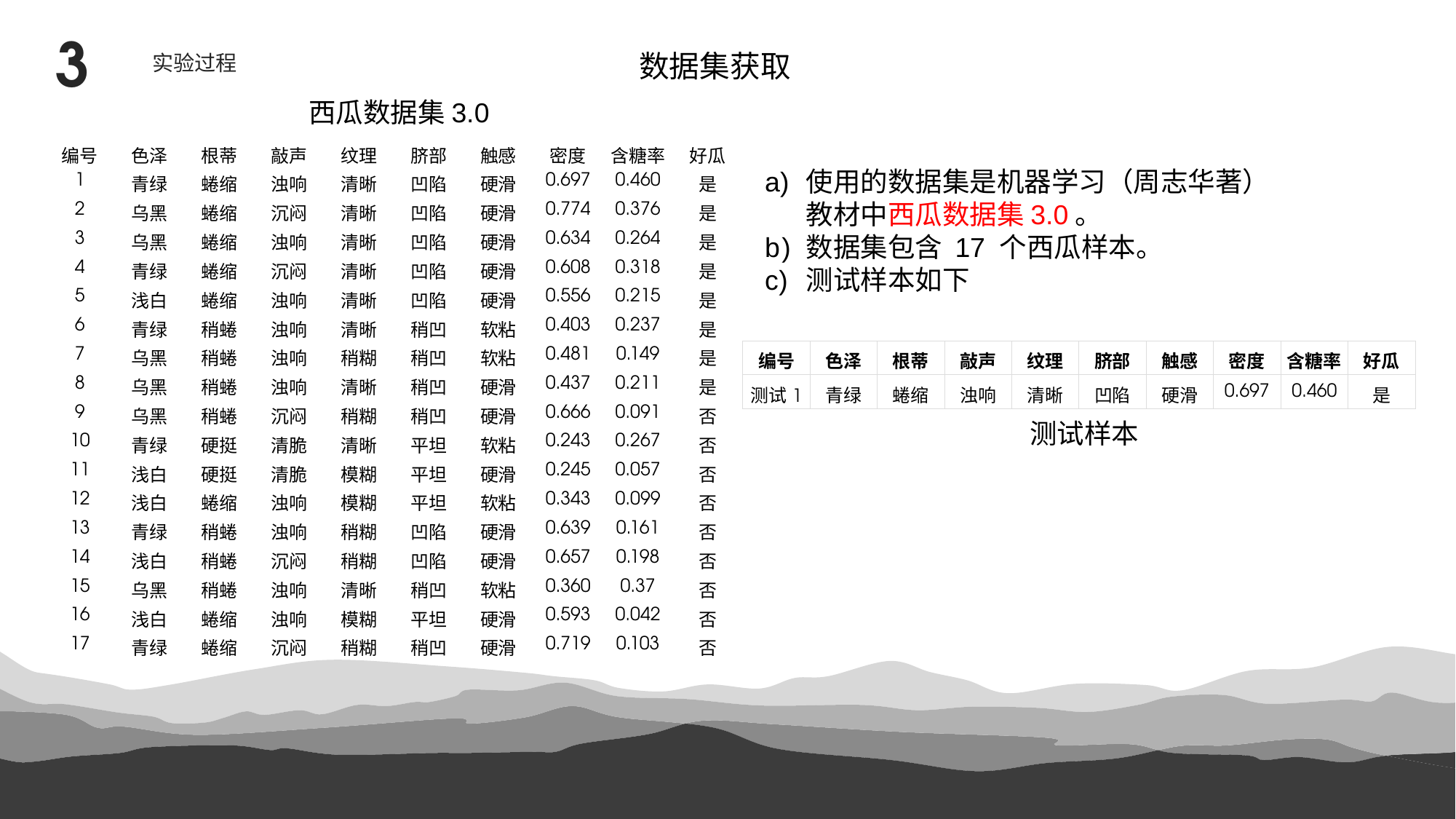

3
数据集获取
实验过程
西瓜数据集3.0
| 编号 | 色泽 | 根蒂 | 敲声 | 纹理 | 脐部 | 触感 | 密度 | 含糖率 | 好瓜 |
| --- | --- | --- | --- | --- | --- | --- | --- | --- | --- |
| 1 | 青绿 | 蜷缩 | 浊响 | 清晰 | 凹陷 | 硬滑 | 0.697 | 0.460 | 是 |
| 2 | 乌黑 | 蜷缩 | 沉闷 | 清晰 | 凹陷 | 硬滑 | 0.774 | 0.376 | 是 |
| 3 | 乌黑 | 蜷缩 | 浊响 | 清晰 | 凹陷 | 硬滑 | 0.634 | 0.264 | 是 |
| 4 | 青绿 | 蜷缩 | 沉闷 | 清晰 | 凹陷 | 硬滑 | 0.608 | 0.318 | 是 |
| 5 | 浅白 | 蜷缩 | 浊响 | 清晰 | 凹陷 | 硬滑 | 0.556 | 0.215 | 是 |
| 6 | 青绿 | 稍蜷 | 浊响 | 清晰 | 稍凹 | 软粘 | 0.403 | 0.237 | 是 |
| 7 | 乌黑 | 稍蜷 | 浊响 | 稍糊 | 稍凹 | 软粘 | 0.481 | 0.149 | 是 |
| 8 | 乌黑 | 稍蜷 | 浊响 | 清晰 | 稍凹 | 硬滑 | 0.437 | 0.211 | 是 |
| 9 | 乌黑 | 稍蜷 | 沉闷 | 稍糊 | 稍凹 | 硬滑 | 0.666 | 0.091 | 否 |
| 10 | 青绿 | 硬挺 | 清脆 | 清晰 | 平坦 | 软粘 | 0.243 | 0.267 | 否 |
| 11 | 浅白 | 硬挺 | 清脆 | 模糊 | 平坦 | 硬滑 | 0.245 | 0.057 | 否 |
| 12 | 浅白 | 蜷缩 | 浊响 | 模糊 | 平坦 | 软粘 | 0.343 | 0.099 | 否 |
| 13 | 青绿 | 稍蜷 | 浊响 | 稍糊 | 凹陷 | 硬滑 | 0.639 | 0.161 | 否 |
| 14 | 浅白 | 稍蜷 | 沉闷 | 稍糊 | 凹陷 | 硬滑 | 0.657 | 0.198 | 否 |
| 15 | 乌黑 | 稍蜷 | 浊响 | 清晰 | 稍凹 | 软粘 | 0.360 | 0.37 | 否 |
| 16 | 浅白 | 蜷缩 | 浊响 | 模糊 | 平坦 | 硬滑 | 0.593 | 0.042 | 否 |
| 17 | 青绿 | 蜷缩 | 沉闷 | 稍糊 | 稍凹 | 硬滑 | 0.719 | 0.103 | 否 |
使用的数据集是机器学习（周志华著）教材中西瓜数据集3.0。
数据集包含 17 个西瓜样本。
测试样本如下
| 编号 | 色泽 | 根蒂 | 敲声 | 纹理 | 脐部 | 触感 | 密度 | 含糖率 | 好瓜 |
| --- | --- | --- | --- | --- | --- | --- | --- | --- | --- |
| 测试1 | 青绿 | 蜷缩 | 浊响 | 清晰 | 凹陷 | 硬滑 | 0.697 | 0.460 | 是 |
测试样本